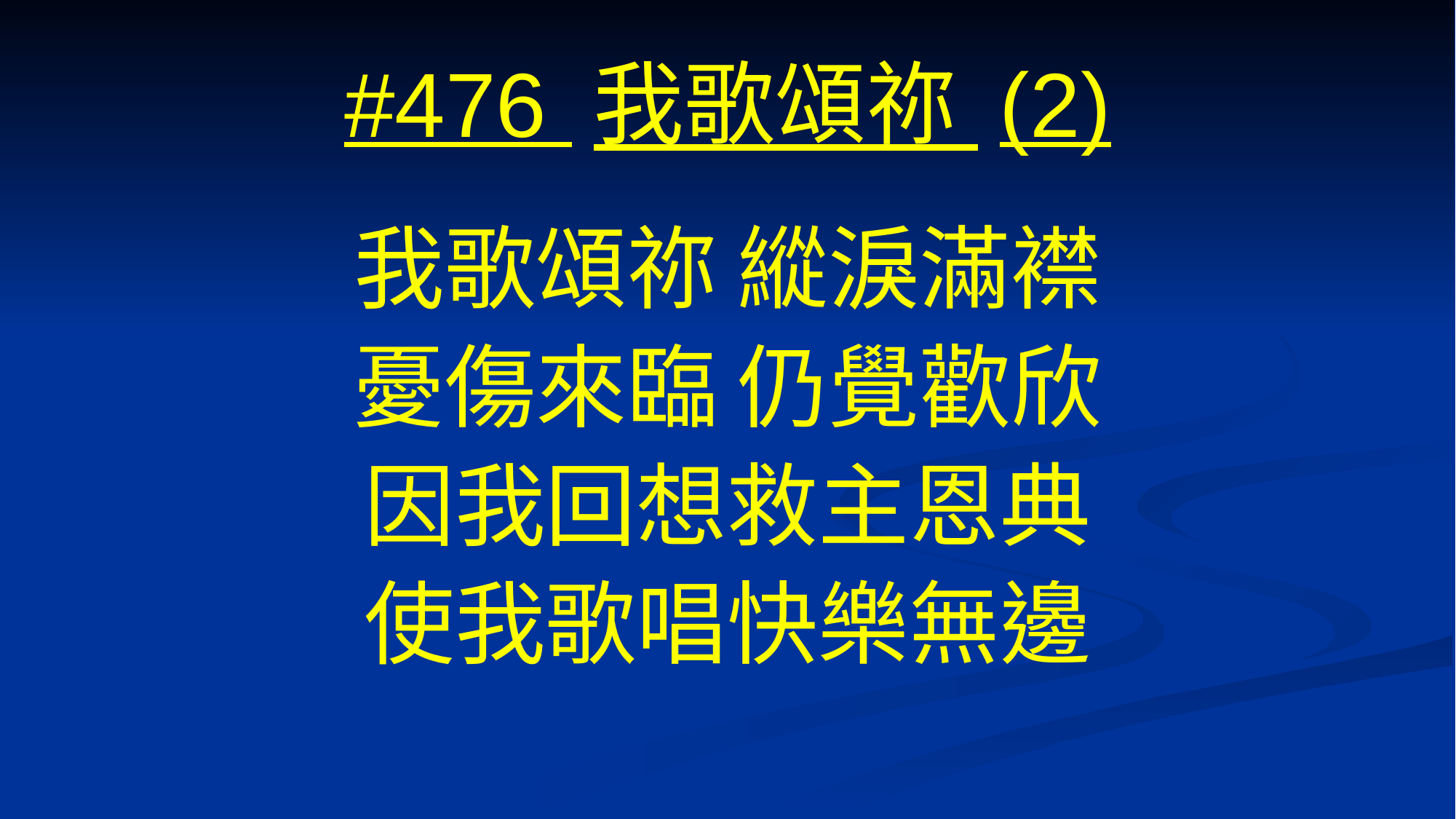

# #476 我歌頌祢 (2)
我歌頌祢 縱淚滿襟
憂傷來臨 仍覺歡欣
因我回想救主恩典
使我歌唱快樂無邊